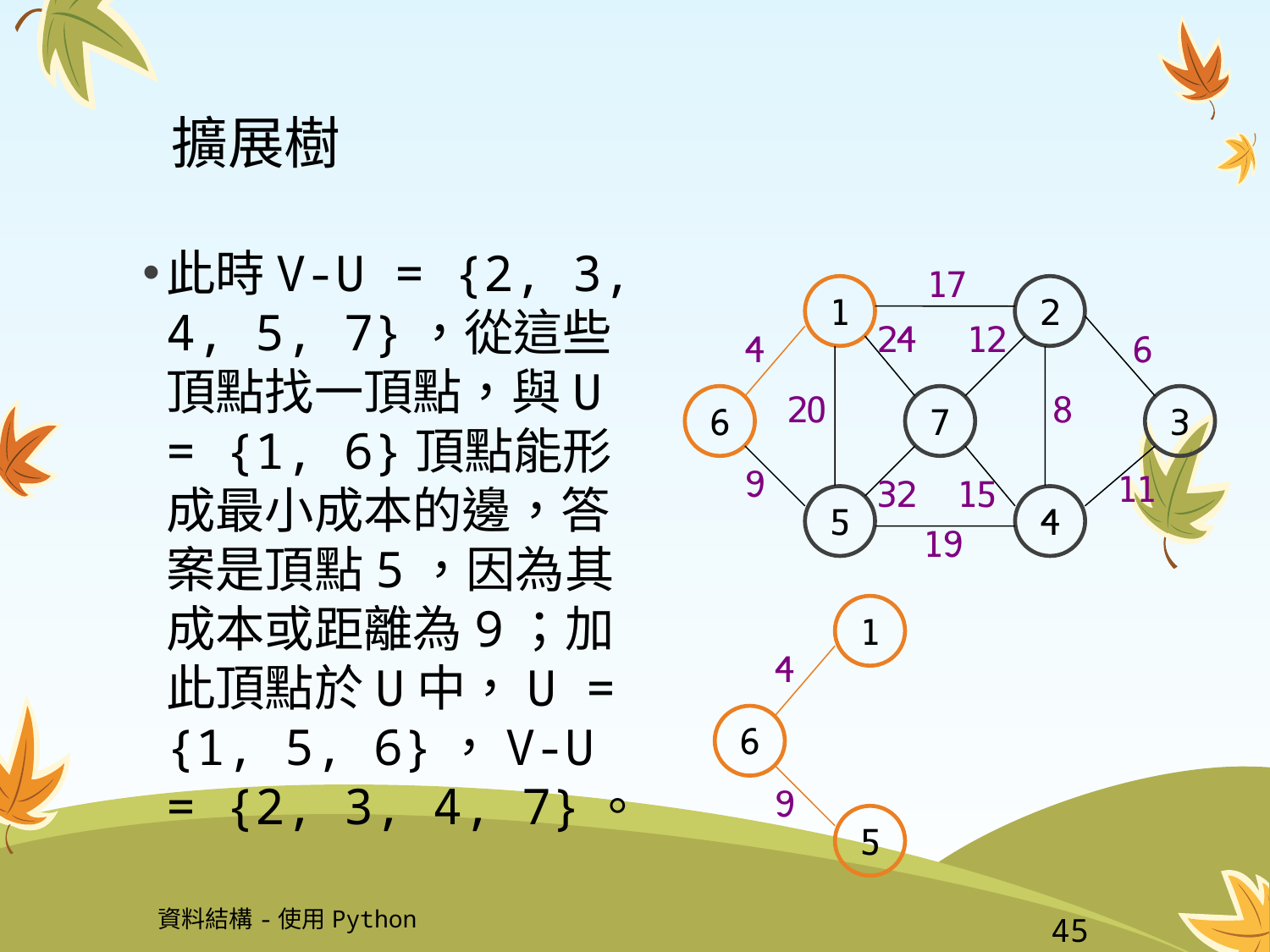

# 擴展樹
此時V-U = {2, 3, 4, 5, 7}，從這些頂點找一頂點，與U = {1, 6}頂點能形成最小成本的邊，答案是頂點5，因為其成本或距離為9；加此頂點於U中，U = {1, 5, 6}，V-U = {2, 3, 4, 7}。
17
1
2

24
12

4
6

20
8
6
7
3

9
11
32
15
5
4
19

1
4

6

9
5
資料結構-使用Python
45